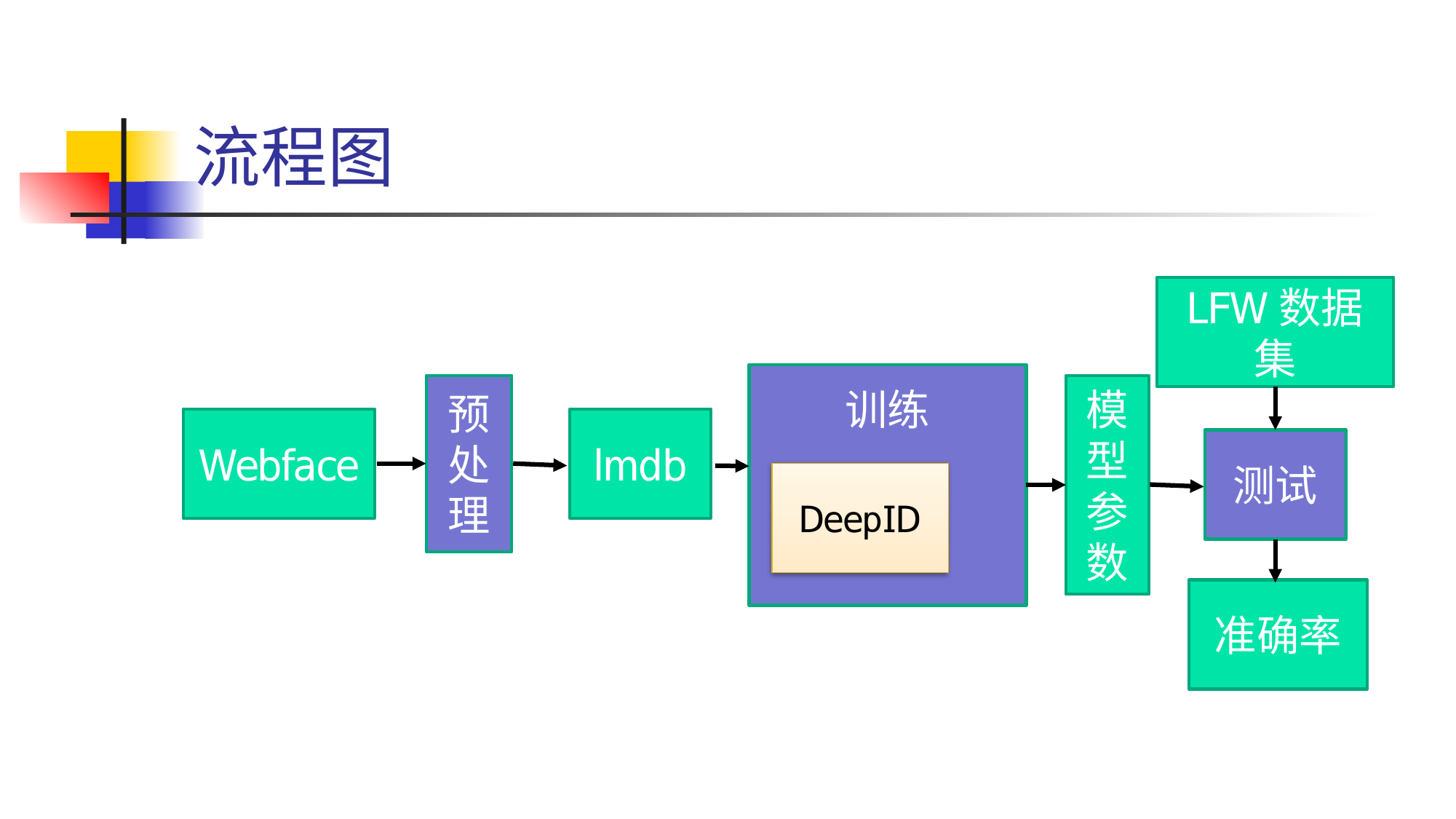

# 流程图

LFW数据集
训练

预处理
模型参数
lmdb
Webface
测试
DeepID
准确率